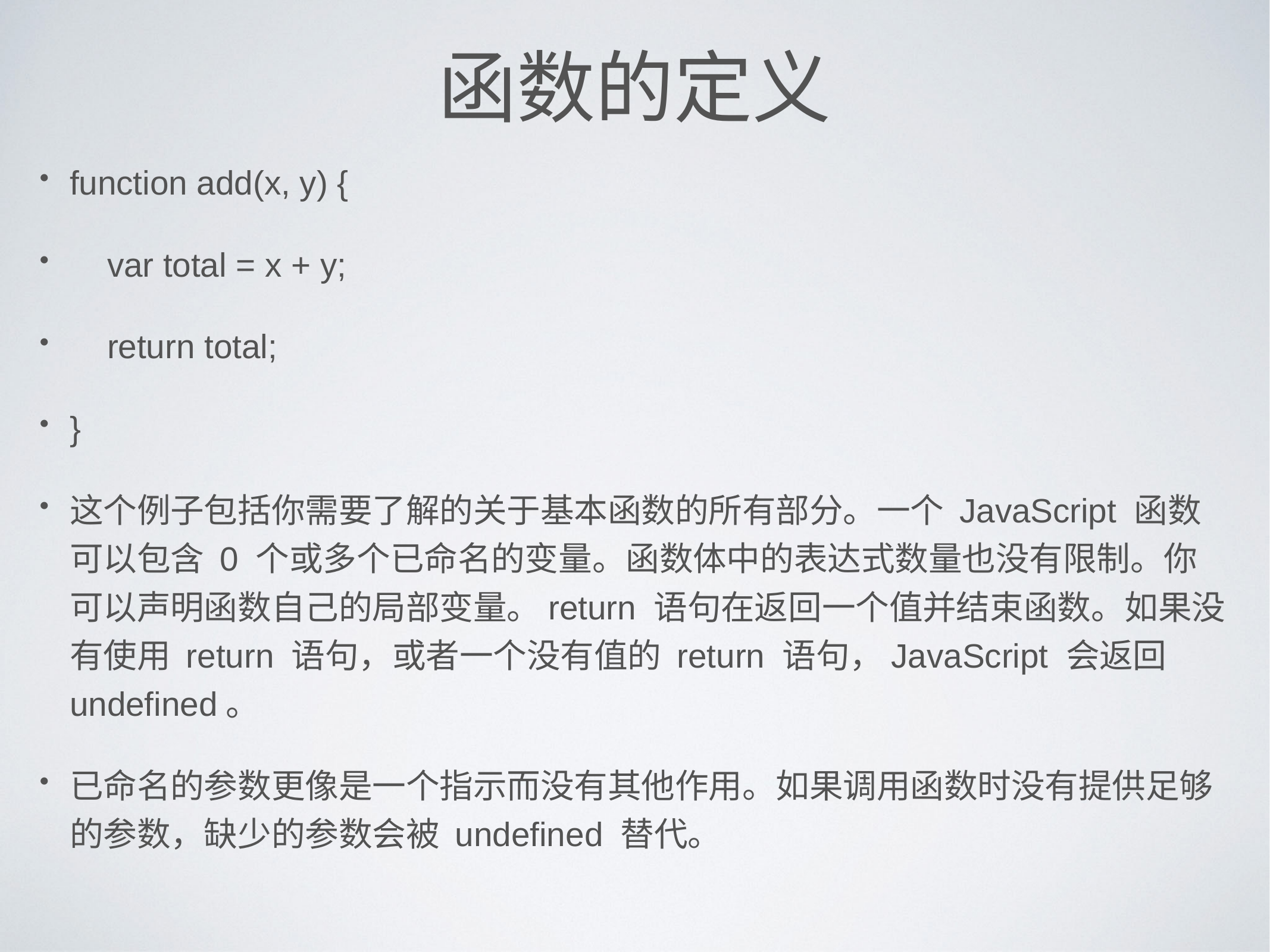

# 函数的定义
function add(x, y) {
    var total = x + y;
    return total;
}
这个例子包括你需要了解的关于基本函数的所有部分。一个 JavaScript 函数可以包含 0 个或多个已命名的变量。函数体中的表达式数量也没有限制。你可以声明函数自己的局部变量。return 语句在返回一个值并结束函数。如果没有使用 return 语句，或者一个没有值的 return 语句，JavaScript 会返回 undefined。
已命名的参数更像是一个指示而没有其他作用。如果调用函数时没有提供足够的参数，缺少的参数会被 undefined 替代。